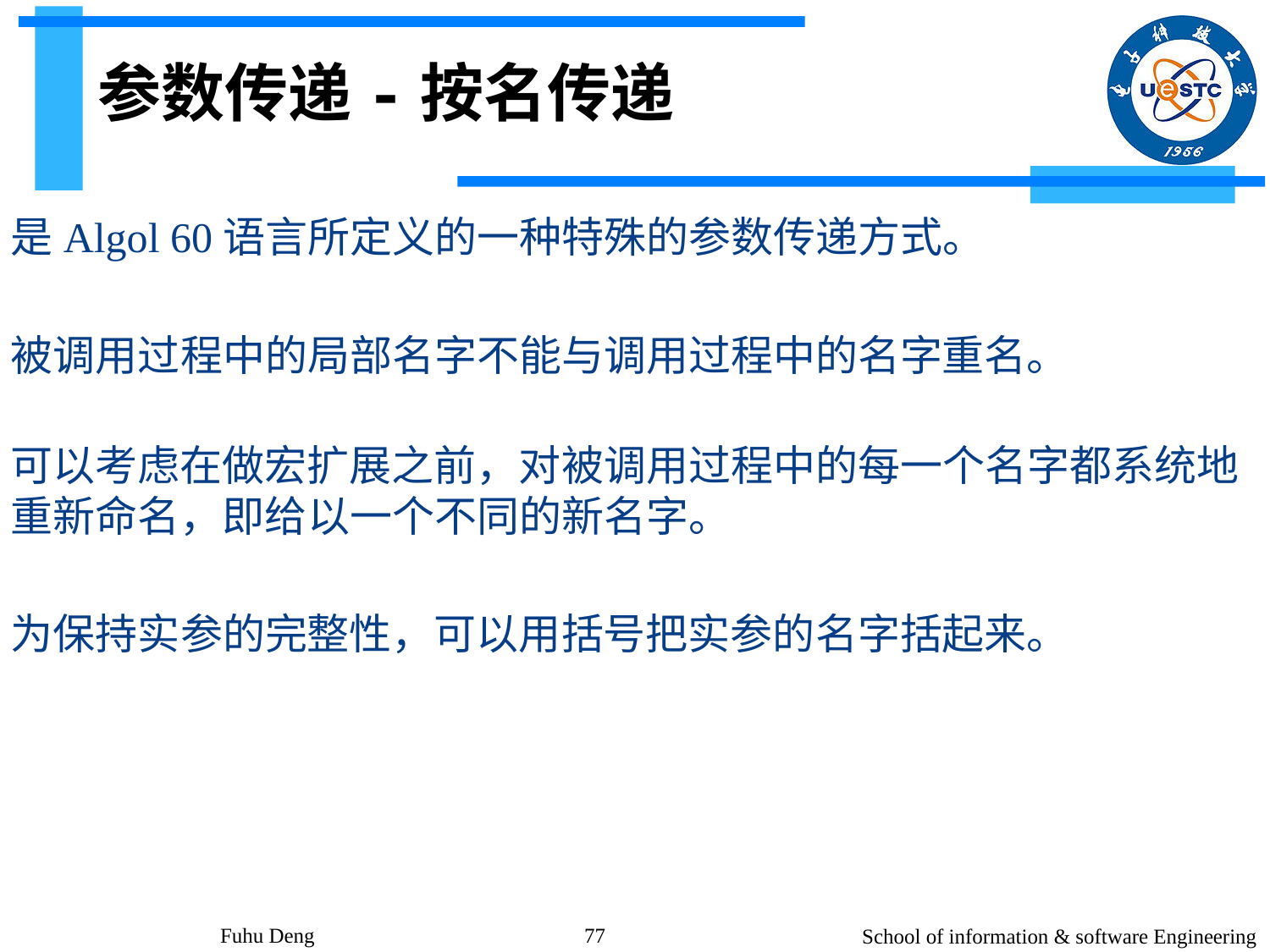

# 参数传递-按名传递
是Algol 60语言所定义的一种特殊的参数传递方式。

被调用过程中的局部名字不能与调用过程中的名字重名。
可以考虑在做宏扩展之前，对被调用过程中的每一个名字都系统地重新命名，即给以一个不同的新名字。

为保持实参的完整性，可以用括号把实参的名字括起来。
Fuhu Deng
77
School of information & software Engineering